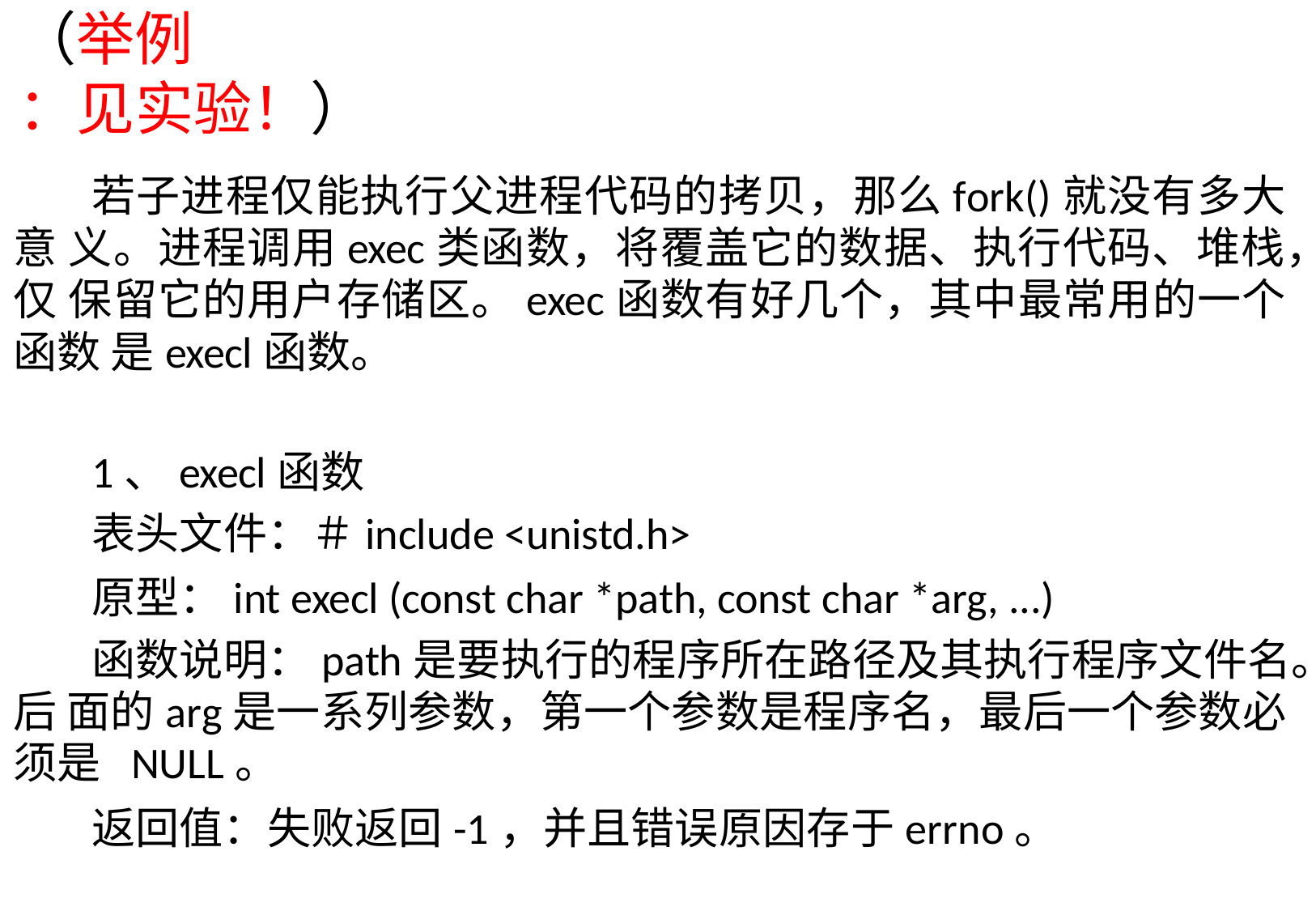

# 9.3、execl()、wait()、waitpid()函数的用法 （举例
：见实验！）
若子进程仅能执行父进程代码的拷贝，那么fork()就没有多大意 义。进程调用exec类函数，将覆盖它的数据、执行代码、堆栈，仅 保留它的用户存储区。exec函数有好几个，其中最常用的一个函数 是execl函数。

1、execl函数
表头文件：＃include <unistd.h>
原型：int execl (const char *path, const char *arg, ...)
函数说明：path是要执行的程序所在路径及其执行程序文件名。后 面的arg是一系列参数，第一个参数是程序名，最后一个参数必须是  NULL。
返回值：失败返回-1，并且错误原因存于errno。